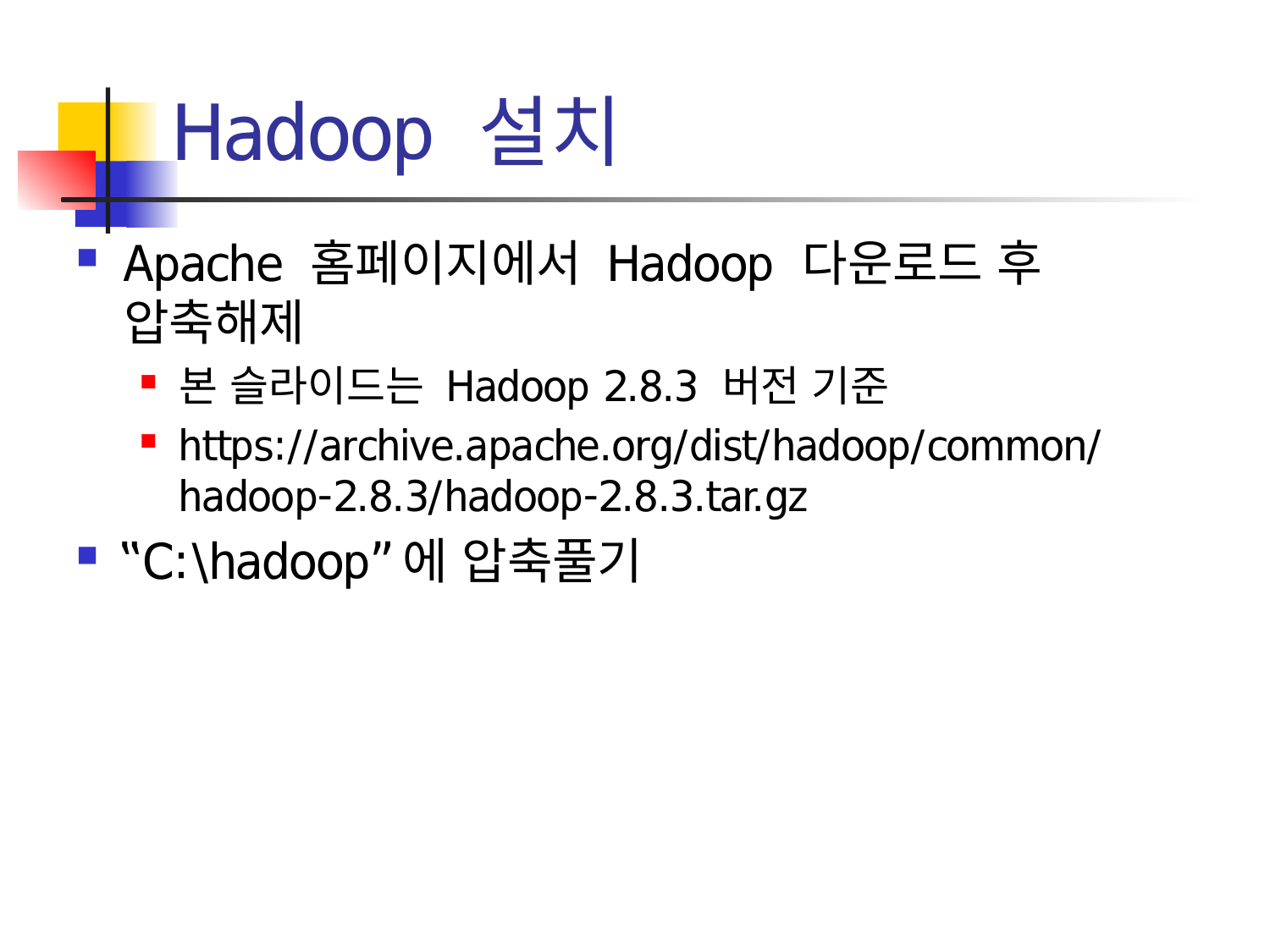

# Hadoop 설치
Apache 홈페이지에서 Hadoop 다운로드 후 압축해제
본 슬라이드는 Hadoop 2.8.3 버전 기준
https://archive.apache.org/dist/hadoop/common/hadoop-2.8.3/hadoop-2.8.3.tar.gz
“C:\hadoop”에 압축풀기